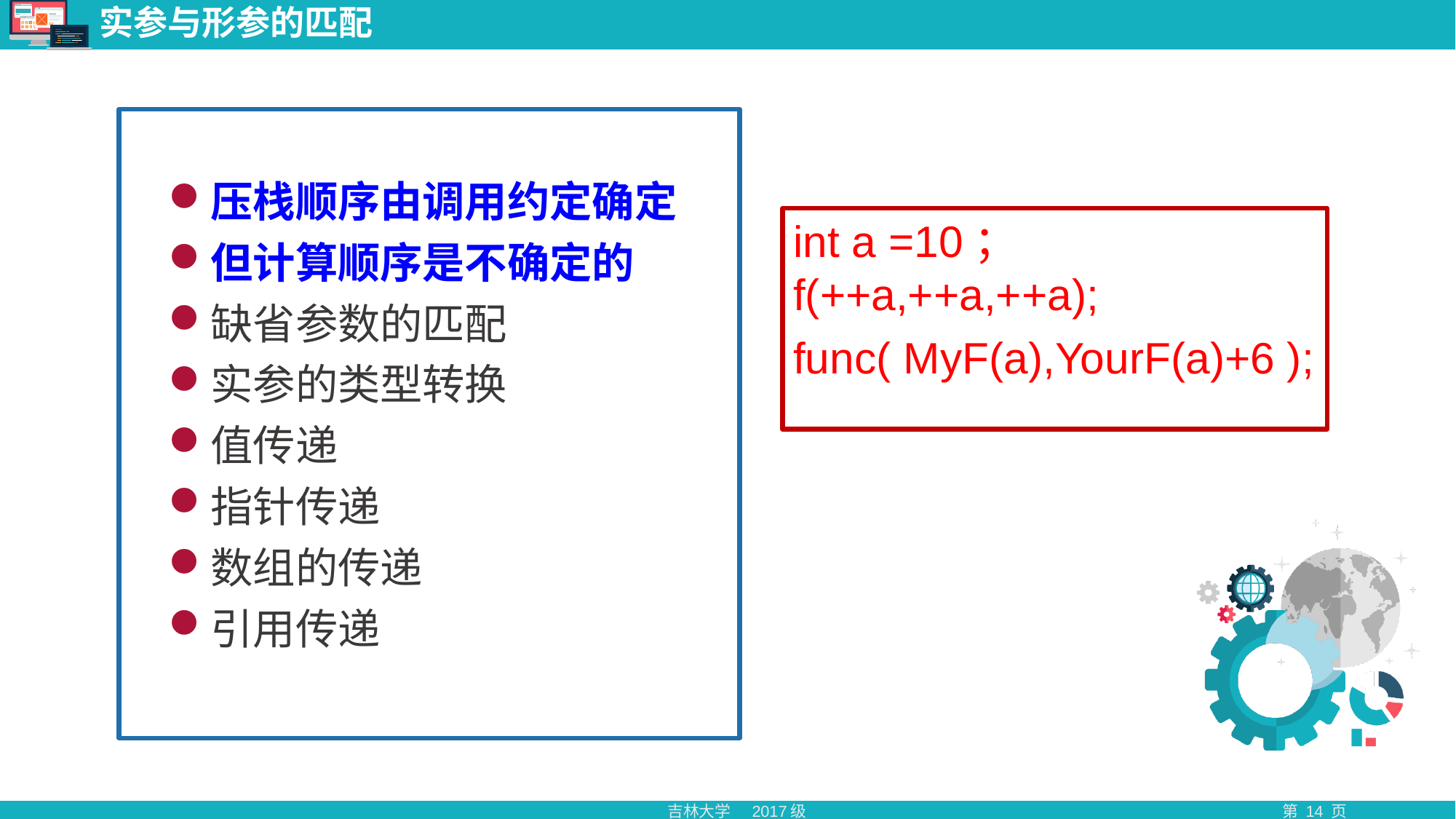

# 实参与形参的匹配

压栈顺序由调用约定确定
但计算顺序是不确定的
缺省参数的匹配
实参的类型转换
值传递
指针传递
数组的传递
引用传递

int a =10；
f(++a,++a,++a);
func( MyF(a),YourF(a)+6 );